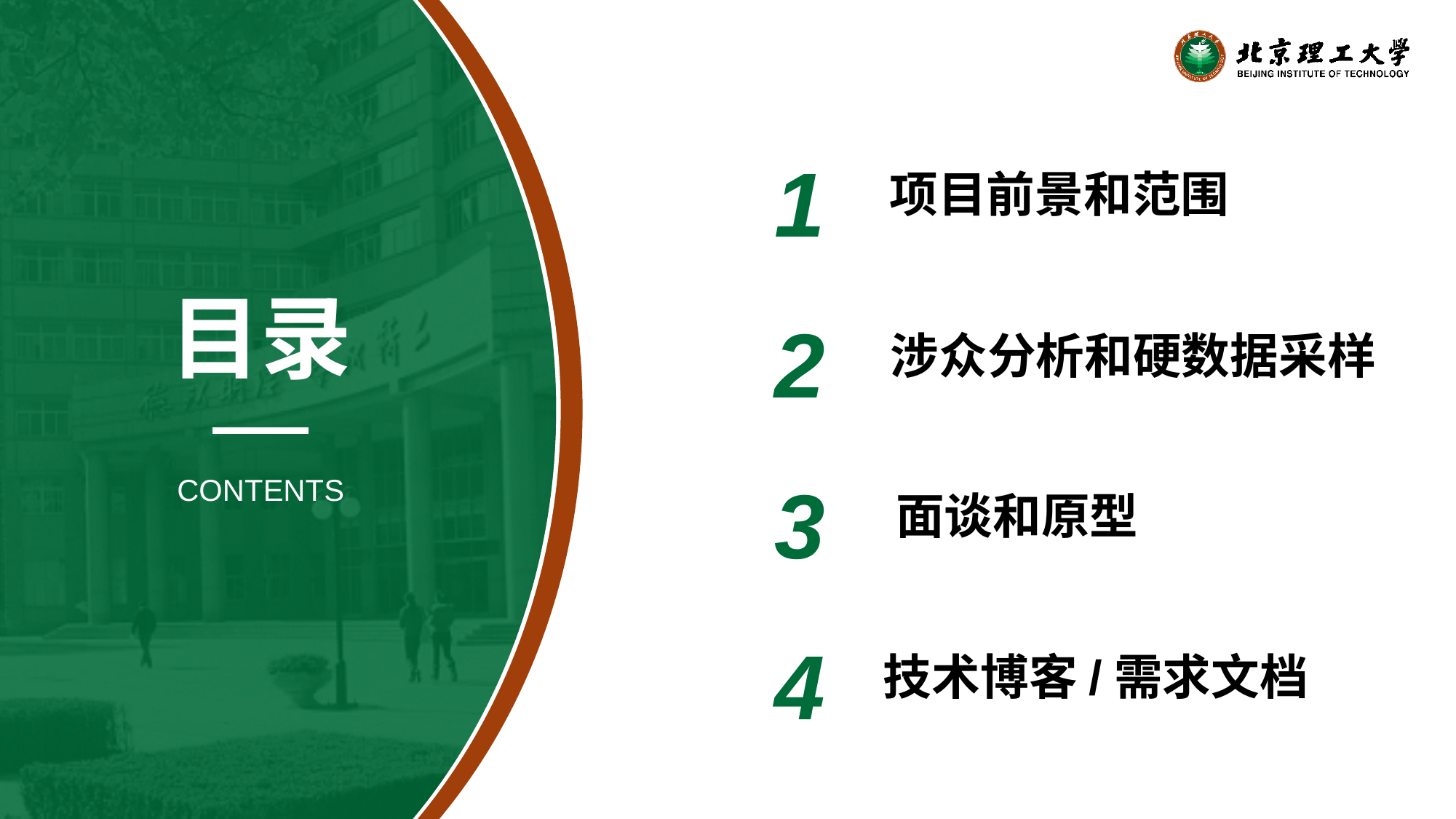

1
项目前景和范围

2
涉众分析和硬数据采样

目录
3
面谈和原型

CONTENTS
4
技术博客/需求文档